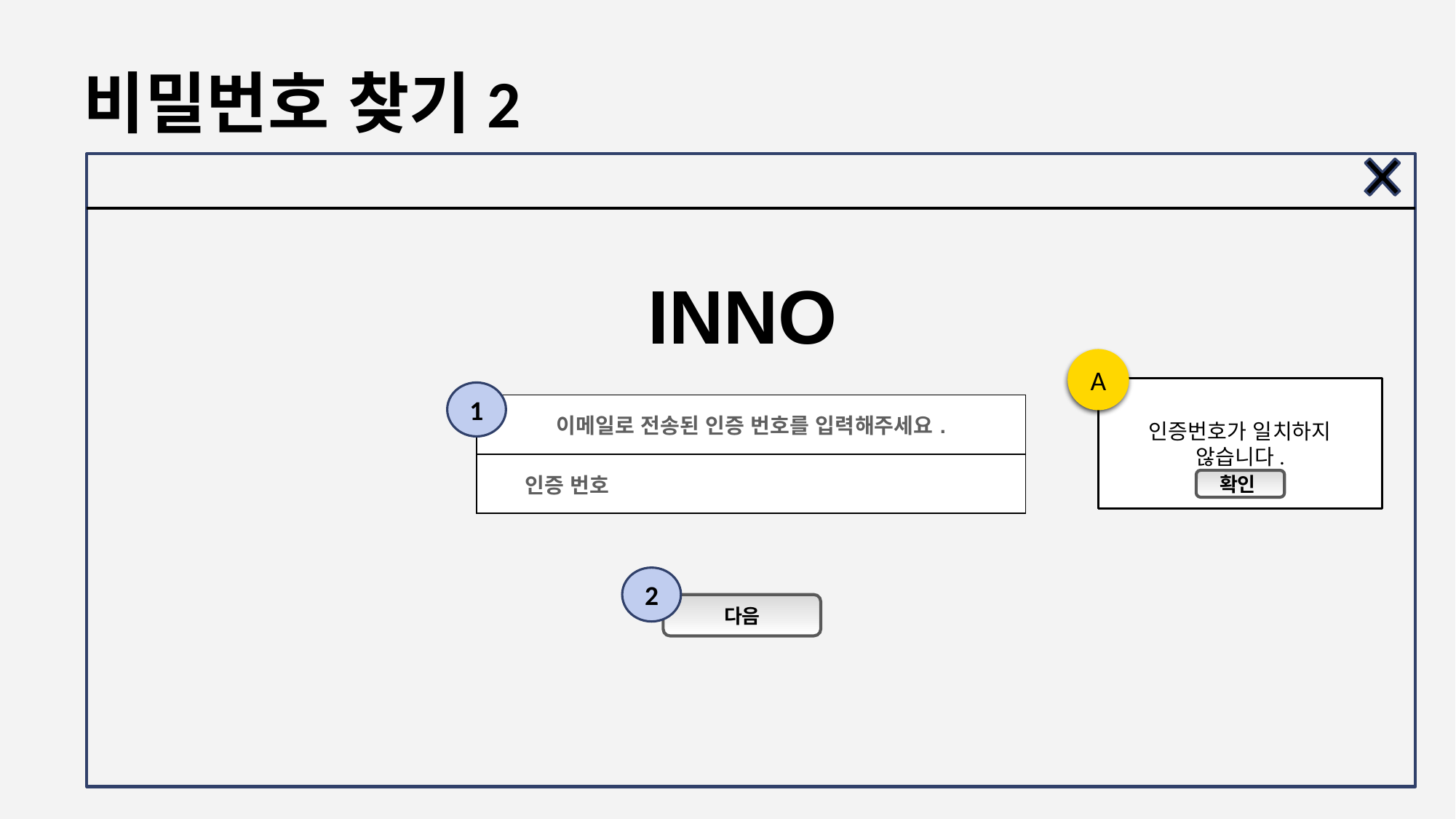

# 비밀번호 찾기2

INNO
A
인증번호가 일치하지
않습니다.
1
| 이메일로 전송된 인증 번호를 입력해주세요. |  |
| --- | --- |
| 인증 번호 |  |
확인
2
다음